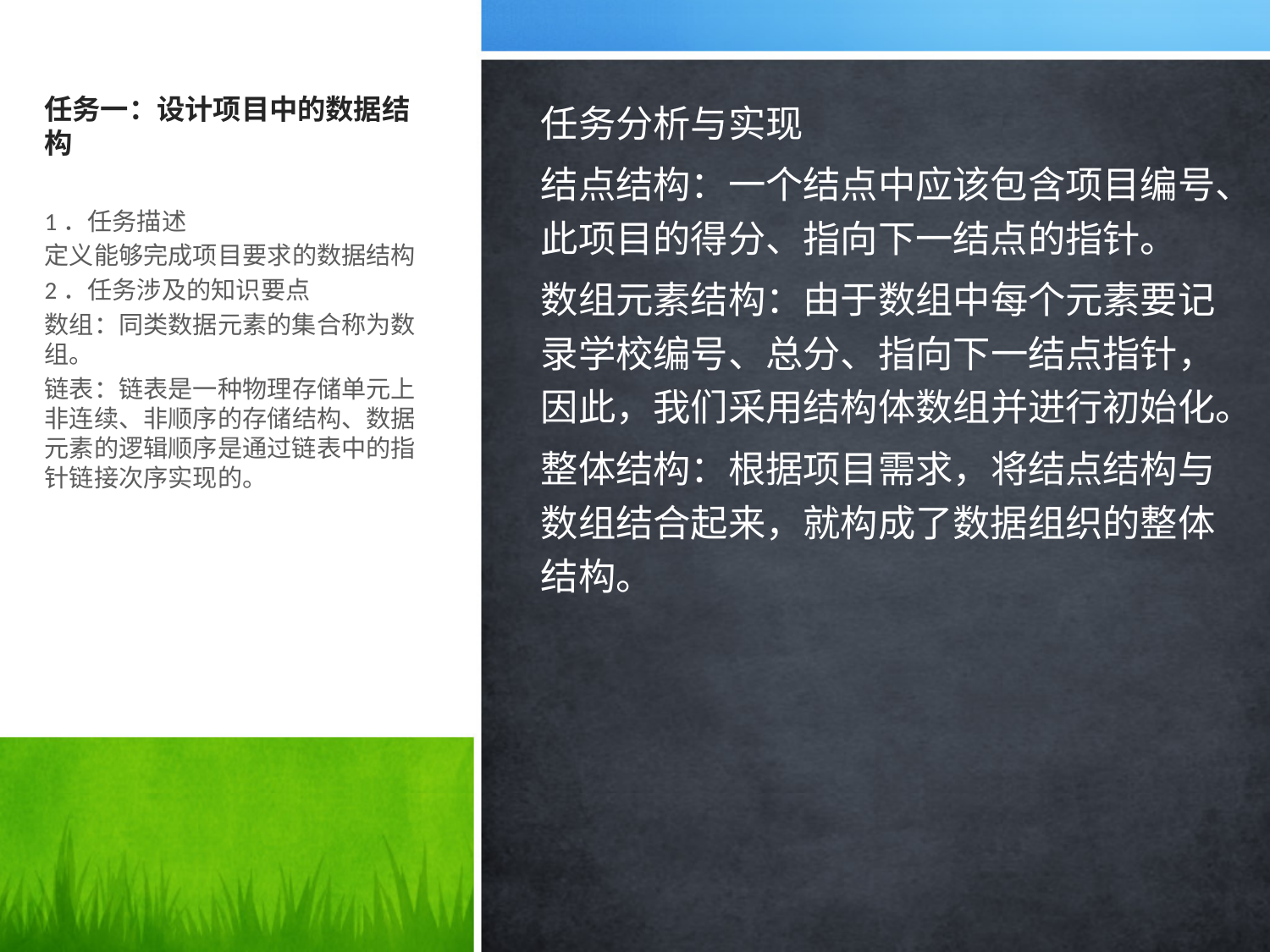

# 任务一：设计项目中的数据结构
任务分析与实现
结点结构：一个结点中应该包含项目编号、此项目的得分、指向下一结点的指针。
数组元素结构：由于数组中每个元素要记录学校编号、总分、指向下一结点指针，因此，我们采用结构体数组并进行初始化。
整体结构：根据项目需求，将结点结构与数组结合起来，就构成了数据组织的整体结构。

1．任务描述
定义能够完成项目要求的数据结构
2．任务涉及的知识要点
数组：同类数据元素的集合称为数组。
链表：链表是一种物理存储单元上非连续、非顺序的存储结构、数据元素的逻辑顺序是通过链表中的指针链接次序实现的。